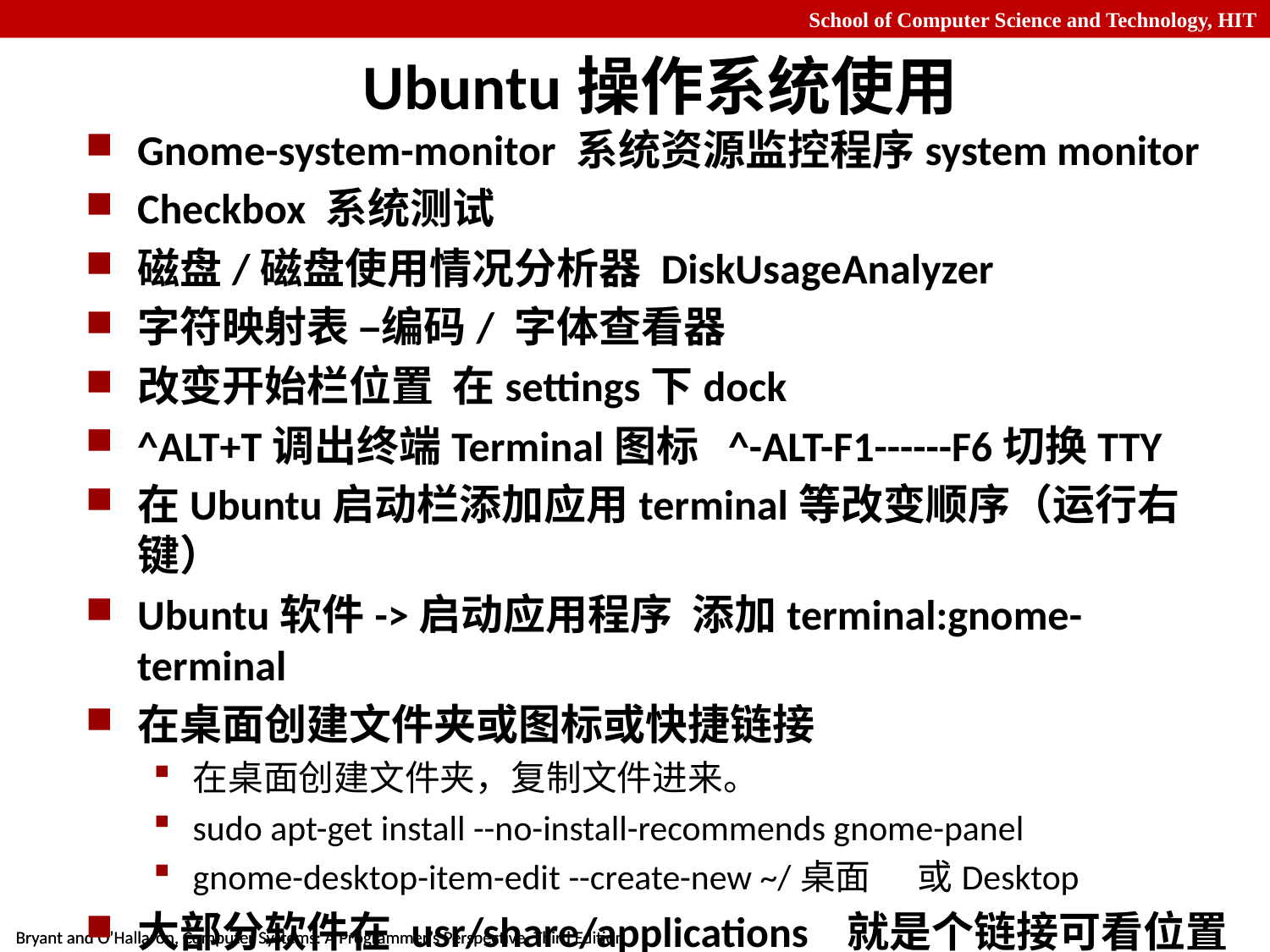

# Ubuntu操作系统使用
Gnome-system-monitor 系统资源监控程序system monitor
Checkbox 系统测试
磁盘/磁盘使用情况分析器 DiskUsageAnalyzer
字符映射表 –编码/ 字体查看器
改变开始栏位置  在settings下dock
^ALT+T调出终端Terminal图标  ^-ALT-F1------F6切换TTY
在Ubuntu启动栏添加应用terminal等改变顺序（运行右键）
Ubuntu软件->启动应用程序  添加terminal:gnome-terminal
在桌面创建文件夹或图标或快捷链接
在桌面创建文件夹，复制文件进来。
sudo apt-get install --no-install-recommends gnome-panel
gnome-desktop-item-edit --create-new ~/桌面      或Desktop
大部分软件在 usr/share/applications   就是个链接可看位置